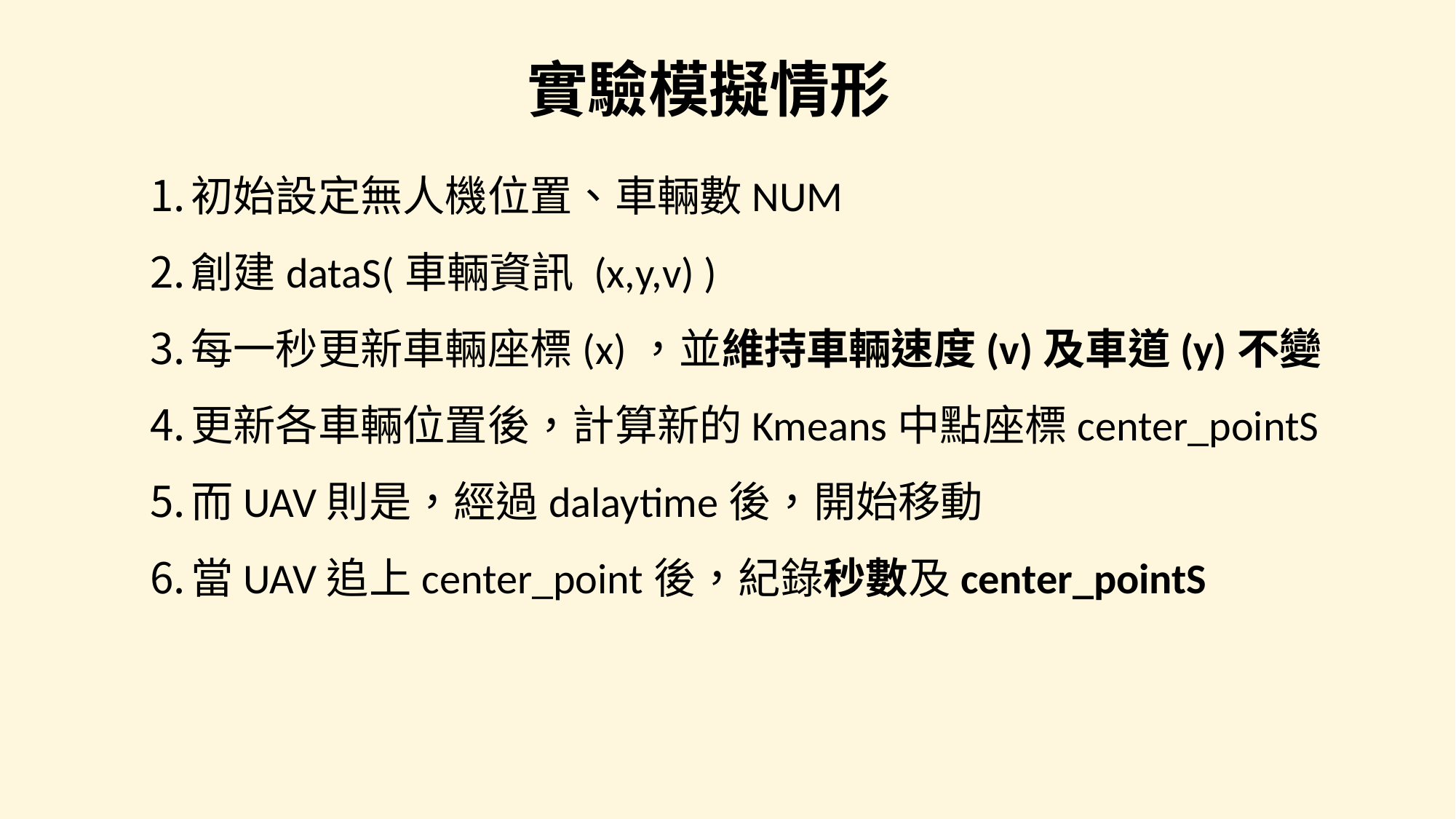

實驗模擬情形
初始設定無人機位置、車輛數NUM
創建dataS(車輛資訊 (x,y,v) )
每一秒更新車輛座標(x)，並維持車輛速度(v)及車道(y)不變
更新各車輛位置後，計算新的Kmeans中點座標center_pointS
而UAV則是，經過dalaytime後，開始移動
當UAV追上center_point後，紀錄秒數及center_pointS